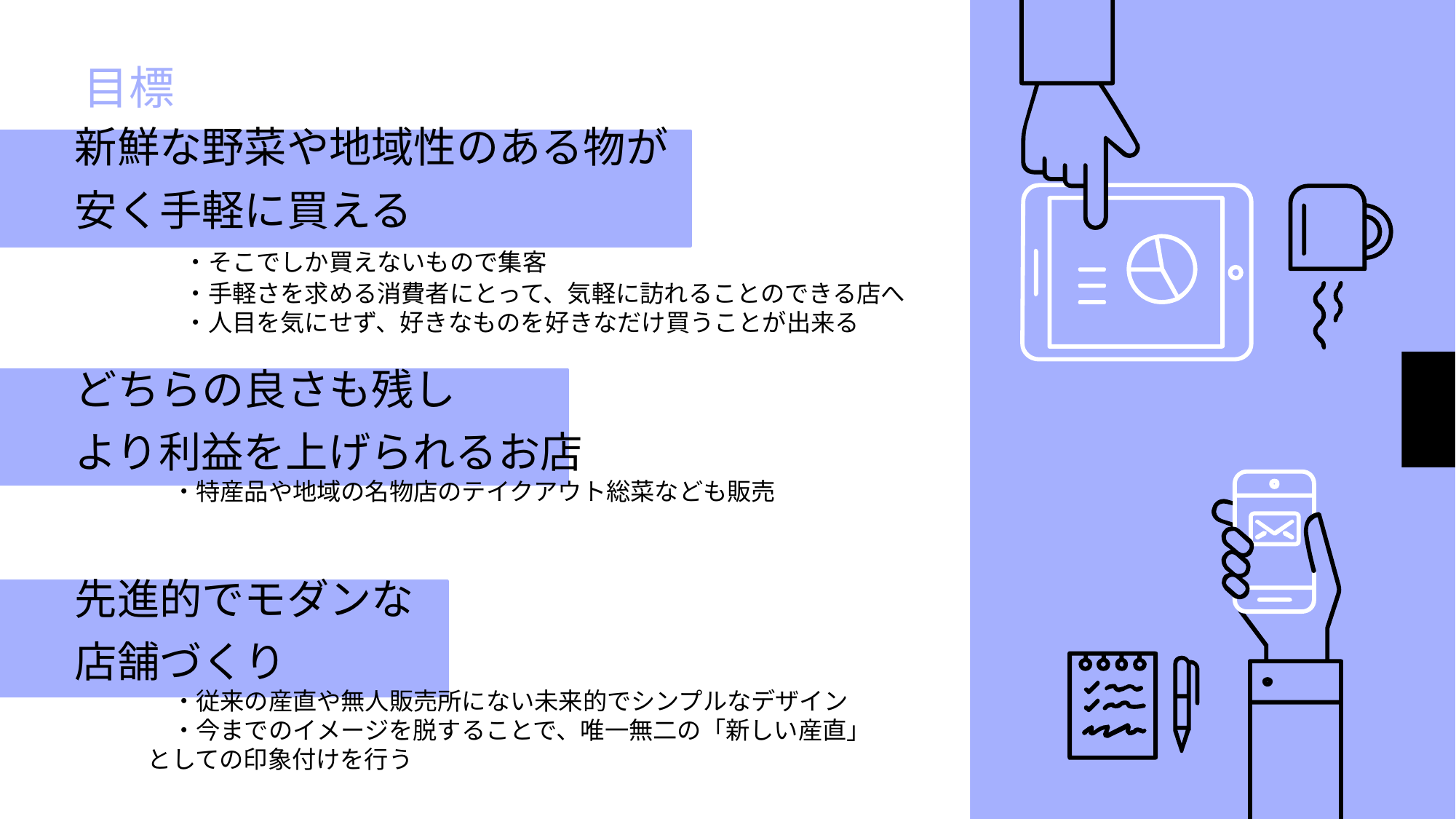

# 目標
新鮮な野菜や地域性のある物が
安く手軽に買える
	・そこでしか買えないもので集客
	・手軽さを求める消費者にとって、気軽に訪れることのできる店へ
	・人目を気にせず、好きなものを好きなだけ買うことが出来る

どちらの良さも残し
より利益を上げられるお店
　・特産品や地域の名物店のテイクアウト総菜なども販売

先進的でモダンな
店舗づくり
　・従来の産直や無人販売所にない未来的でシンプルなデザイン
　・今までのイメージを脱することで、唯一無二の「新しい産直」
としての印象付けを行う